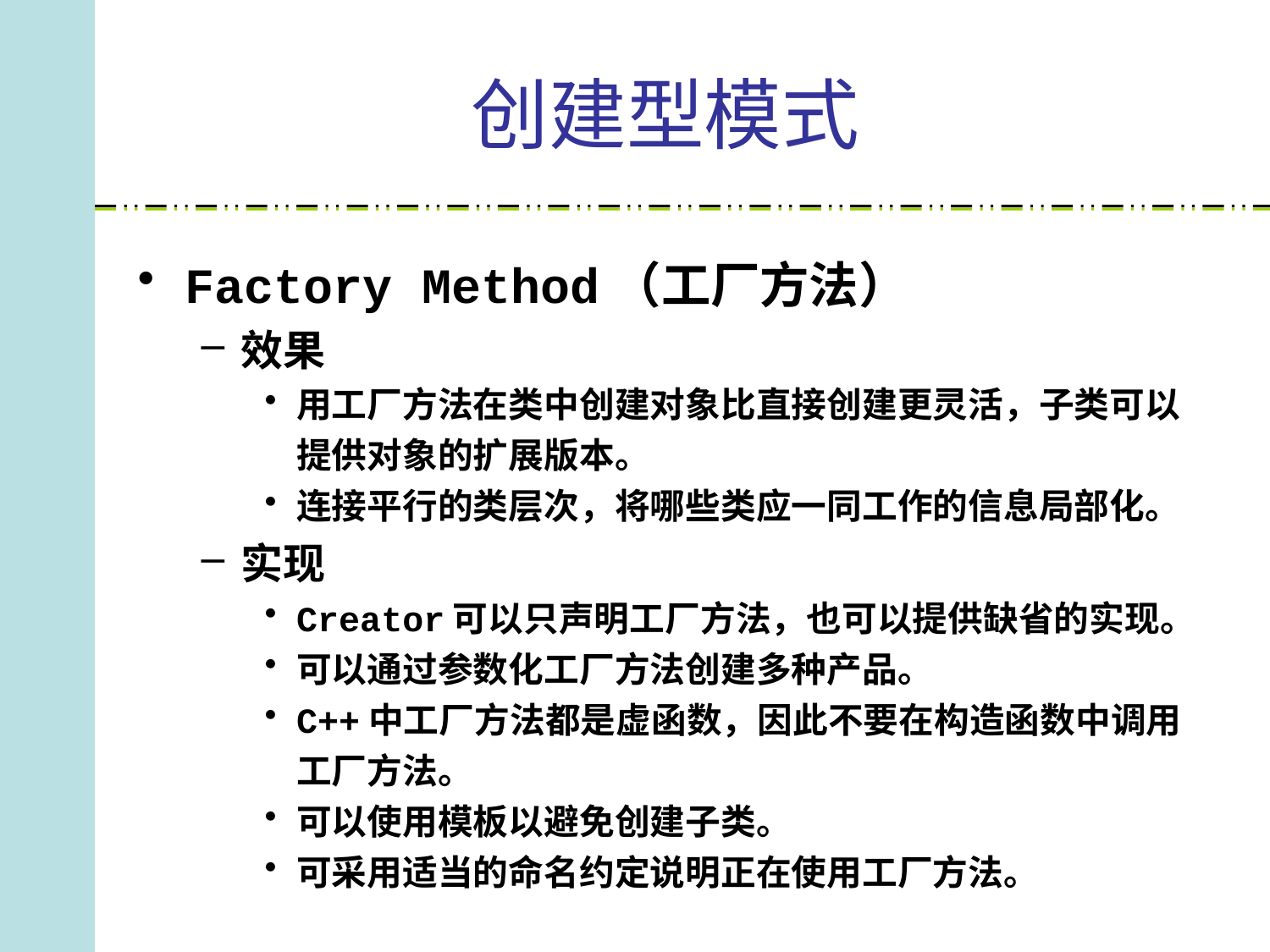

# 创建型模式
Factory Method（工厂方法）
效果
用工厂方法在类中创建对象比直接创建更灵活，子类可以提供对象的扩展版本。
连接平行的类层次，将哪些类应一同工作的信息局部化。
实现
Creator可以只声明工厂方法，也可以提供缺省的实现。
可以通过参数化工厂方法创建多种产品。
C++中工厂方法都是虚函数，因此不要在构造函数中调用工厂方法。
可以使用模板以避免创建子类。
可采用适当的命名约定说明正在使用工厂方法。